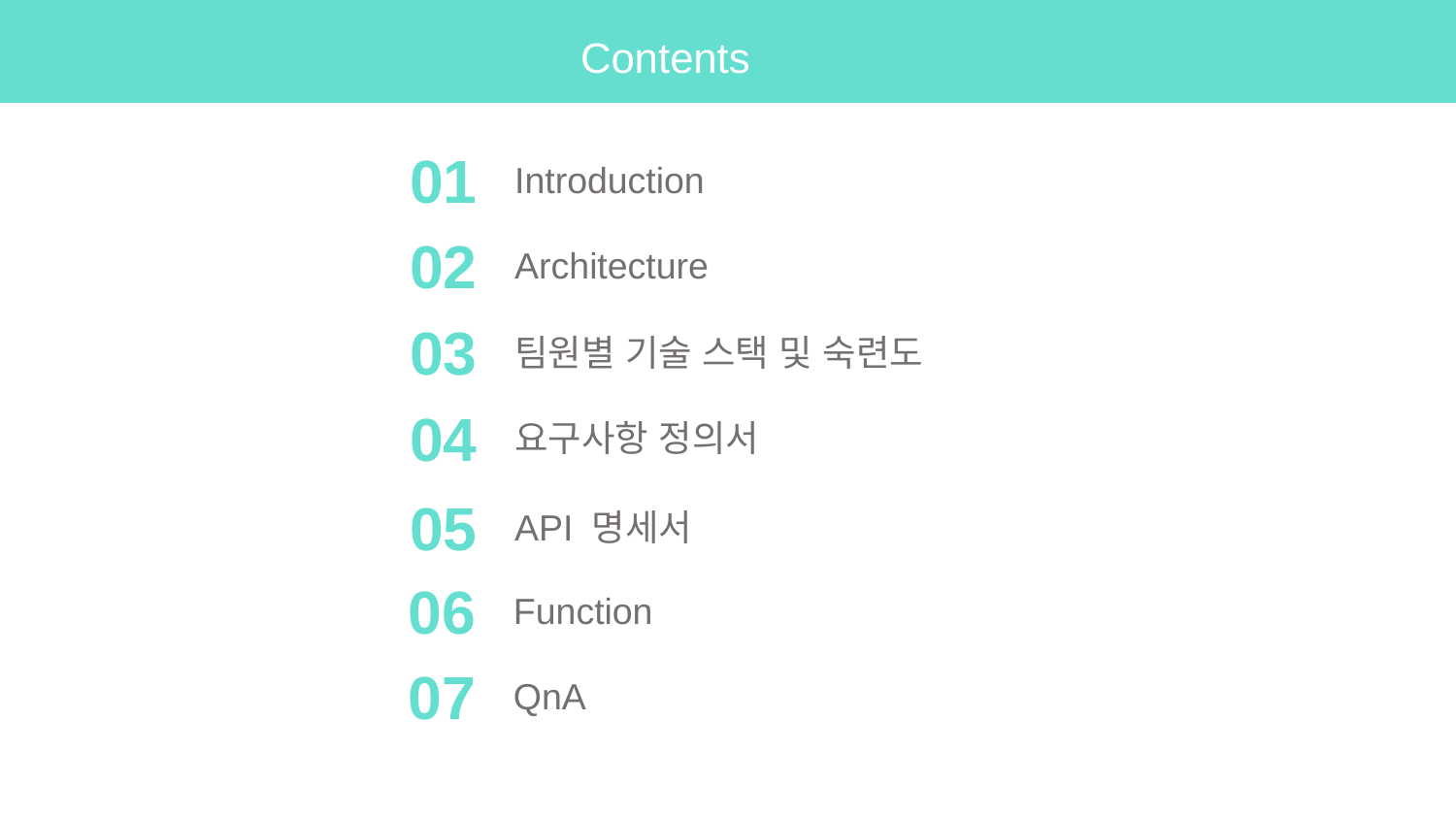

Contents
01
Introduction
02
Architecture
03
팀원별 기술 스택 및 숙련도
04
요구사항 정의서
05
API 명세서
06
Function
07
QnA